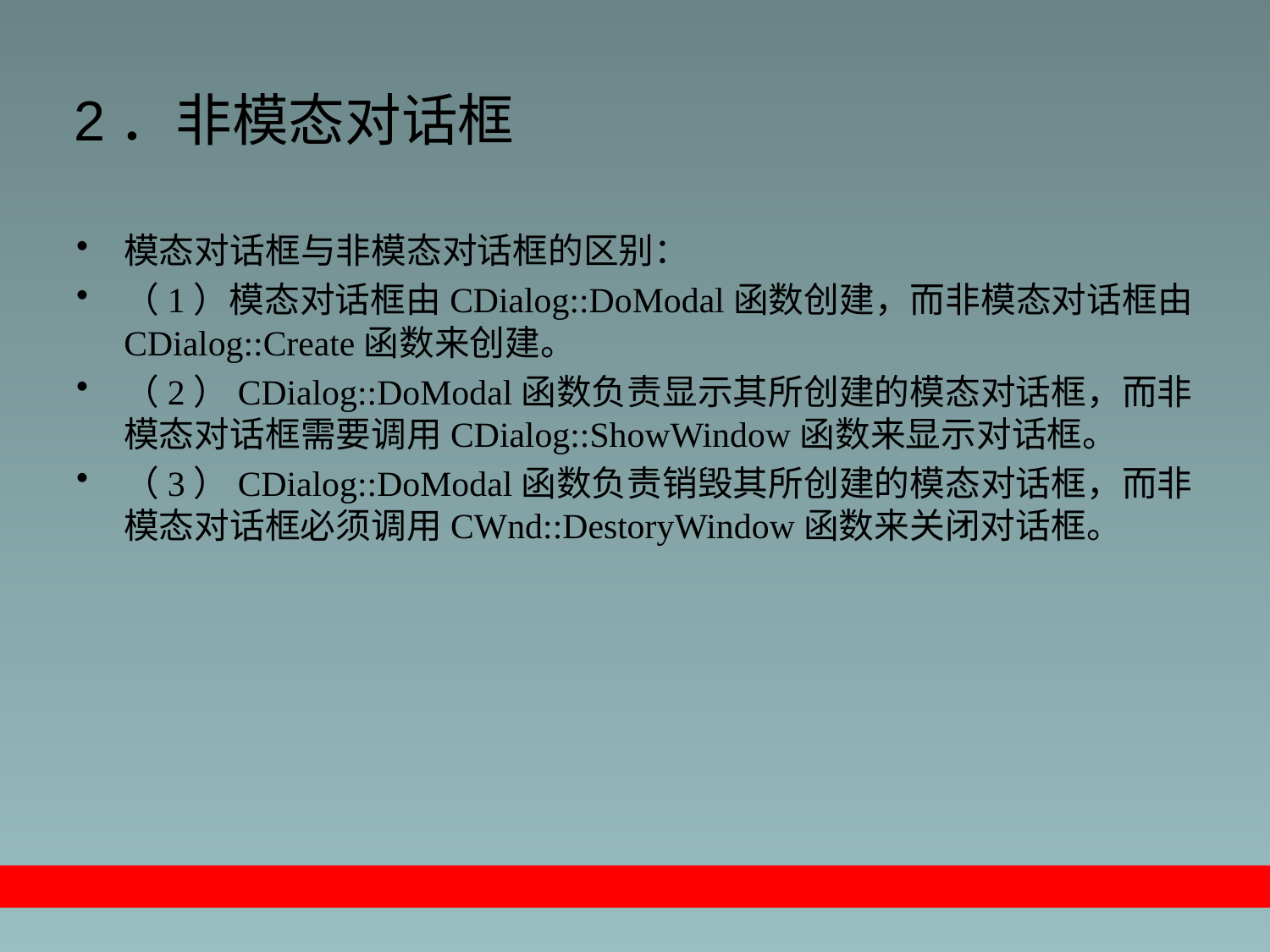

# 2．非模态对话框
模态对话框与非模态对话框的区别：
（1）模态对话框由CDialog::DoModal函数创建，而非模态对话框由CDialog::Create函数来创建。
（2）CDialog::DoModal函数负责显示其所创建的模态对话框，而非模态对话框需要调用CDialog::ShowWindow函数来显示对话框。
（3）CDialog::DoModal函数负责销毁其所创建的模态对话框，而非模态对话框必须调用CWnd::DestoryWindow函数来关闭对话框。